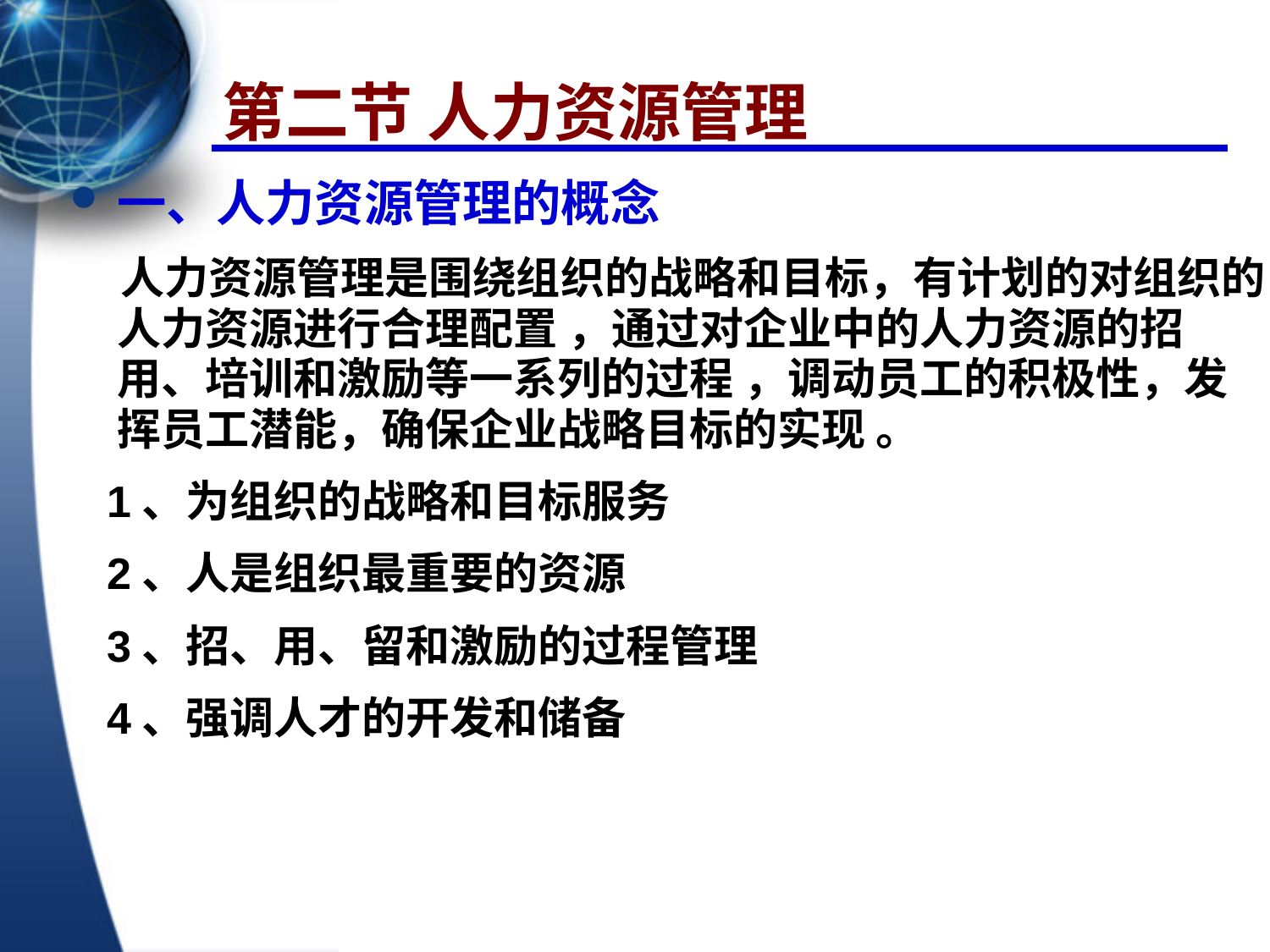

# 第二节 人力资源管理
一、人力资源管理的概念
    人力资源管理是围绕组织的战略和目标，有计划的对组织的人力资源进行合理配置 ，通过对企业中的人力资源的招 用、培训和激励等一系列的过程 ，调动员工的积极性，发挥员工潜能，确保企业战略目标的实现 。
   1、为组织的战略和目标服务
   2、人是组织最重要的资源
   3、招、用、留和激励的过程管理
   4、强调人才的开发和储备